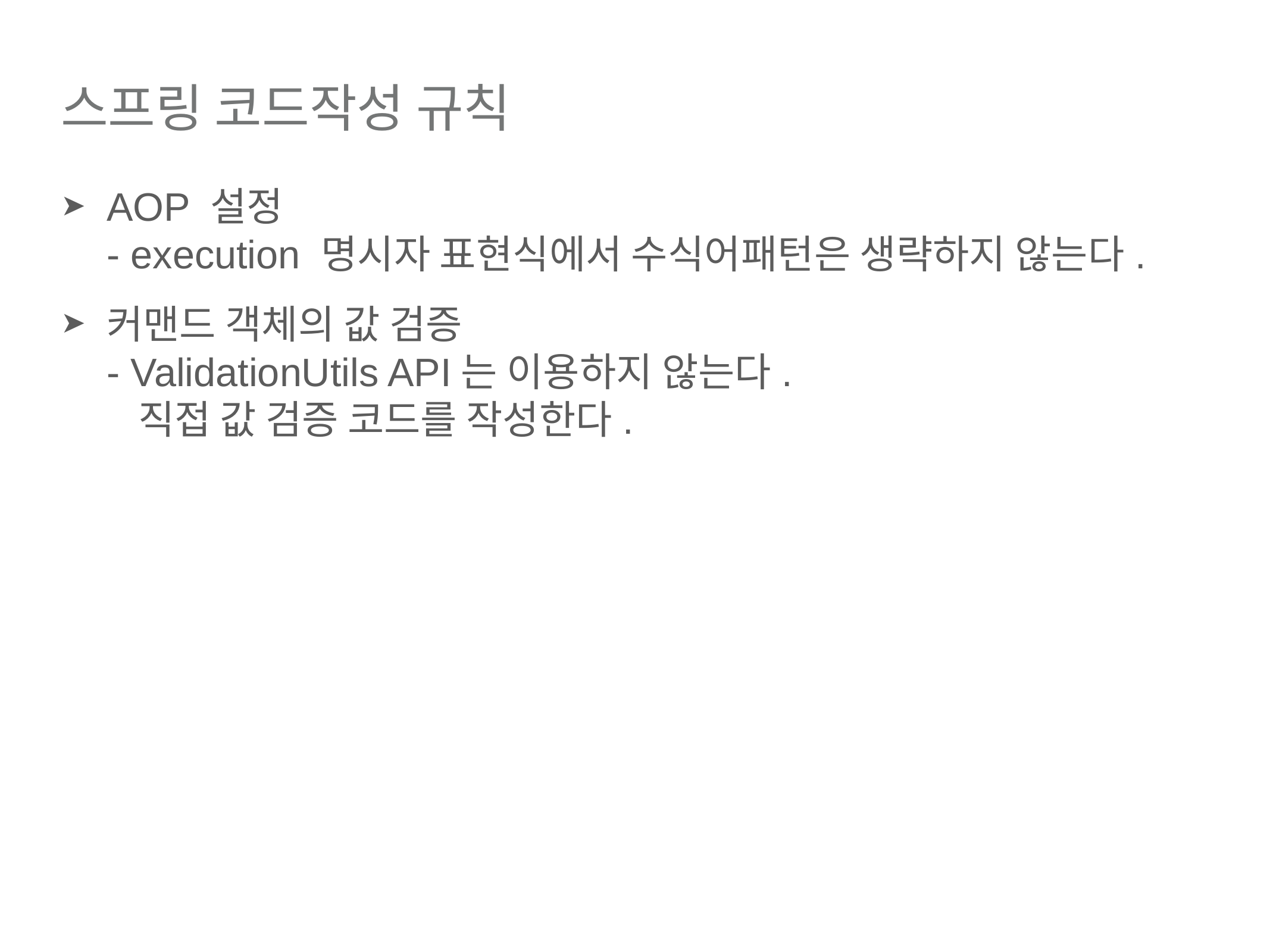

# 스프링 코드작성 규칙

AOP 설정
- execution 명시자 표현식에서 수식어패턴은 생략하지 않는다.
커맨드 객체의 값 검증
- ValidationUtils API는 이용하지 않는다.
  직접 값 검증 코드를 작성한다.